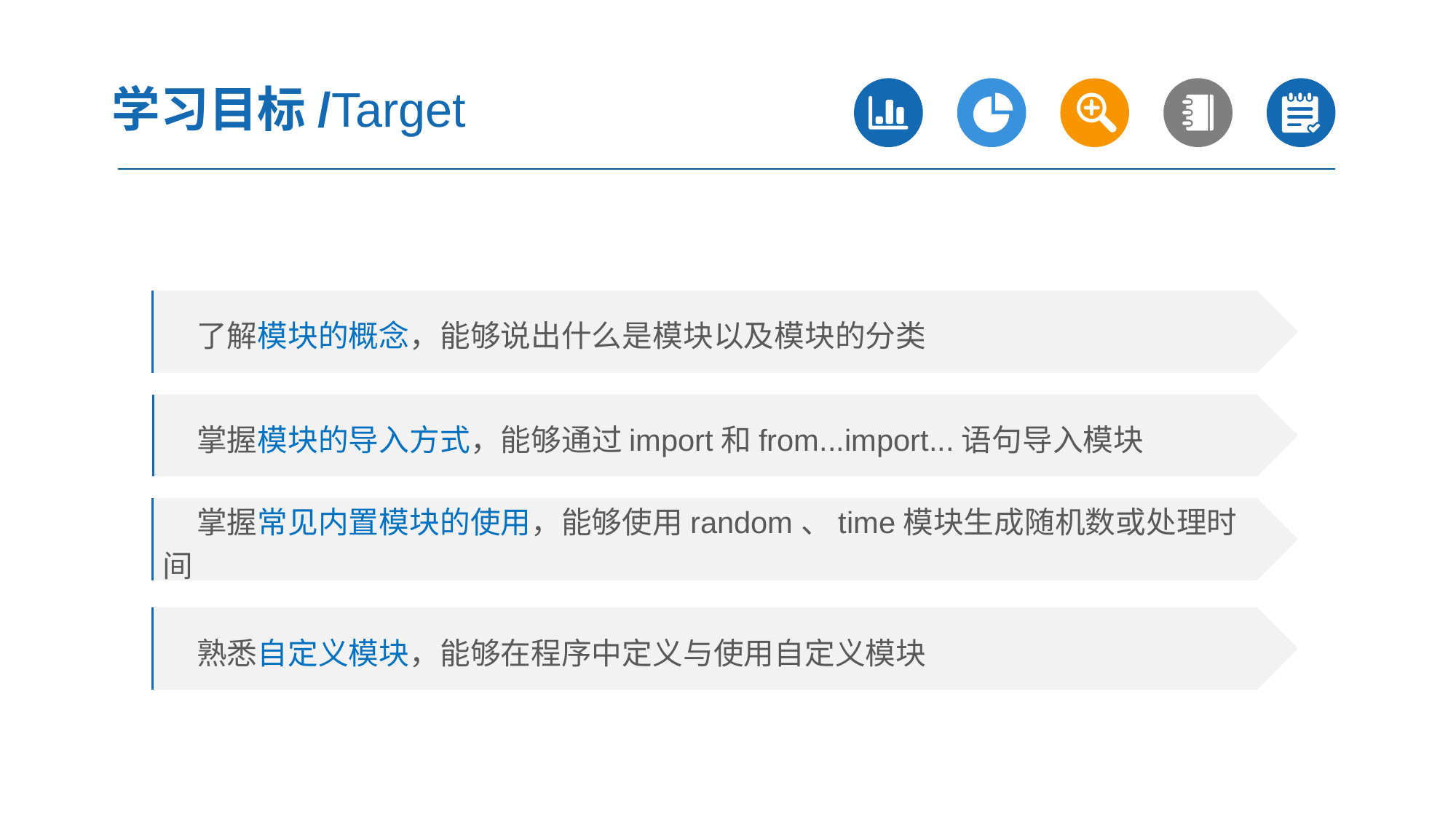

学习目标/Target
    了解模块的概念，能够说出什么是模块以及模块的分类

    掌握模块的导入方式，能够通过import和from...import...语句导入模块

    掌握常见内置模块的使用，能够使用random、time模块生成随机数或处理时间

    熟悉自定义模块，能够在程序中定义与使用自定义模块